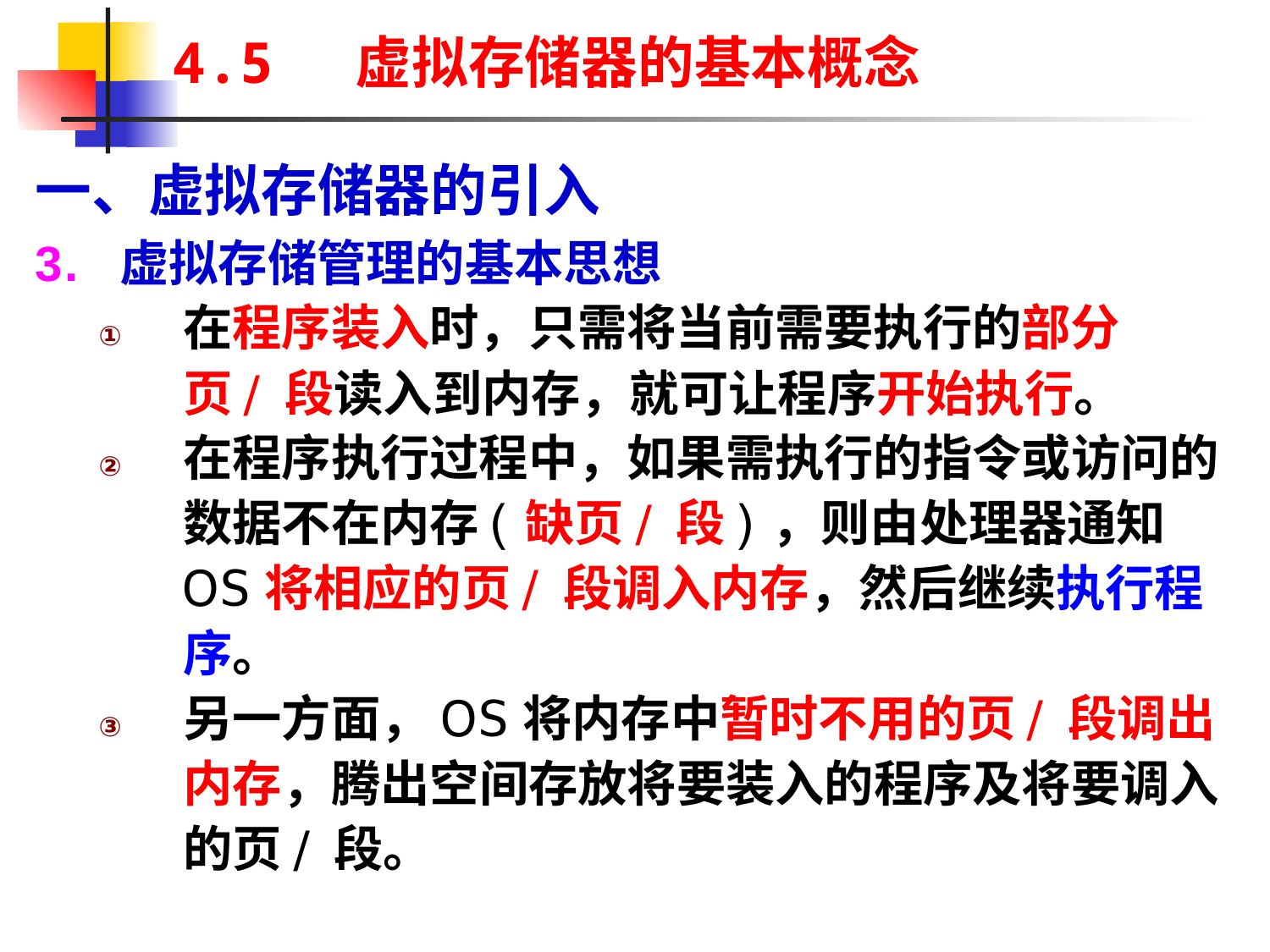

# 4.5  虚拟存储器的基本概念
一、虚拟存储器的引入
虚拟存储管理的基本思想
在程序装入时，只需将当前需要执行的部分页/段读入到内存，就可让程序开始执行。
在程序执行过程中，如果需执行的指令或访问的数据不在内存(缺页/段)，则由处理器通知OS将相应的页/段调入内存，然后继续执行程序。
另一方面，OS将内存中暂时不用的页/段调出内存，腾出空间存放将要装入的程序及将要调入的页/段。